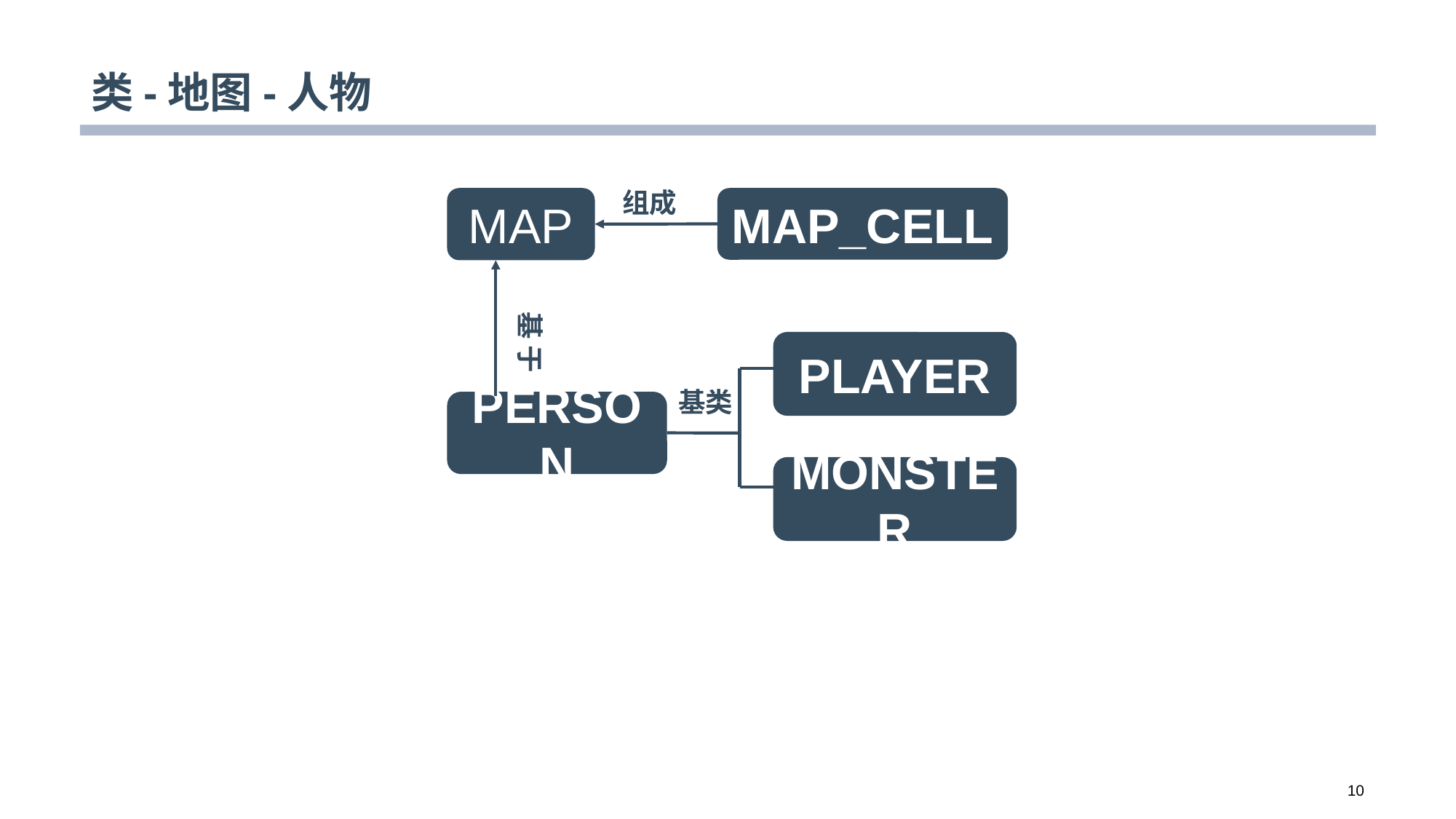

# 类-地图-人物
组成
MAP
MAP_CELL
基 于
PLAYER
基类
PERSON
MONSTER
10